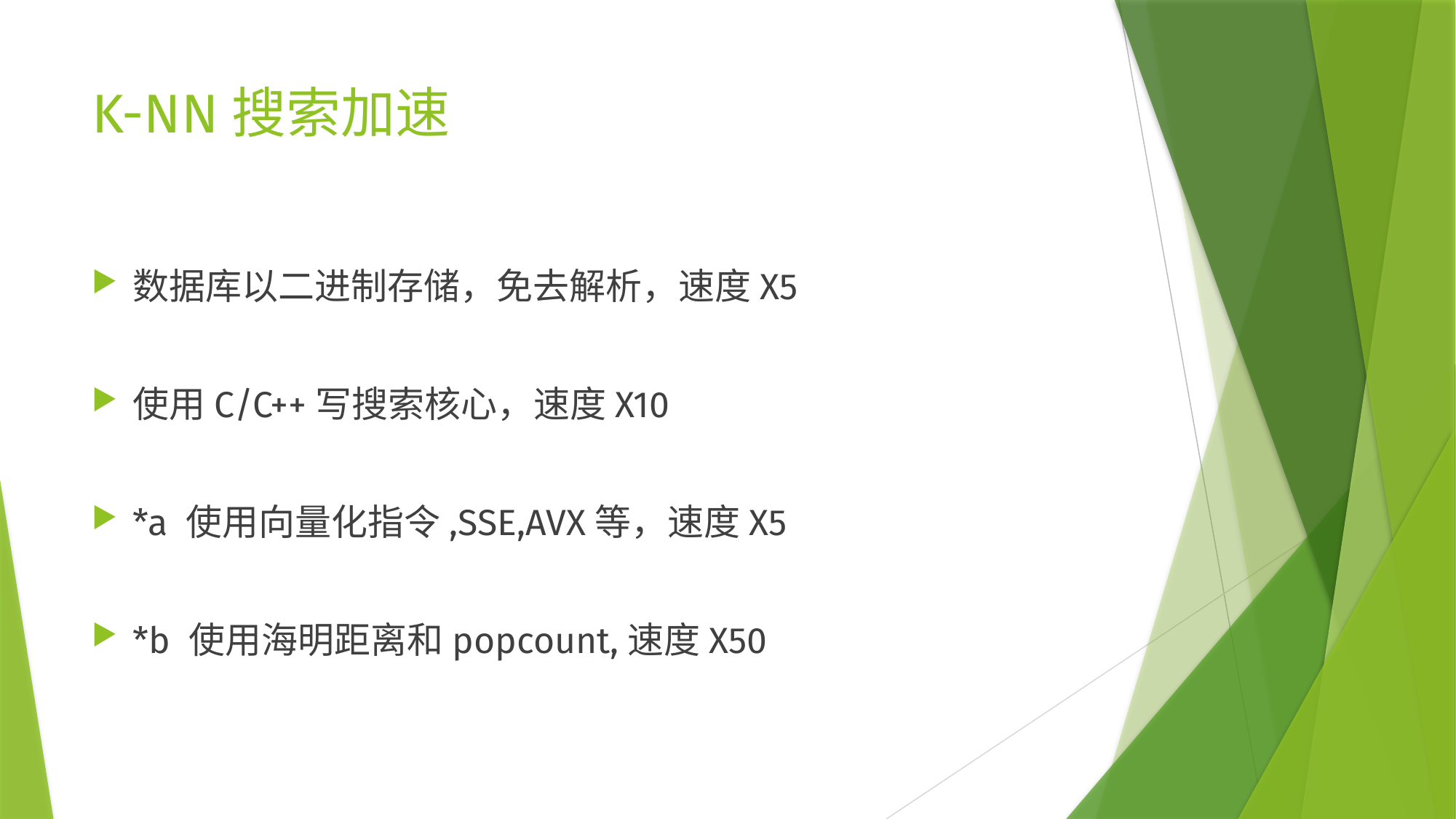

# K-NN搜索加速
数据库以二进制存储，免去解析，速度X5

使用C/C++写搜索核心，速度X10

*a 使用向量化指令,SSE,AVX等，速度X5

*b 使用海明距离和popcount,速度X50